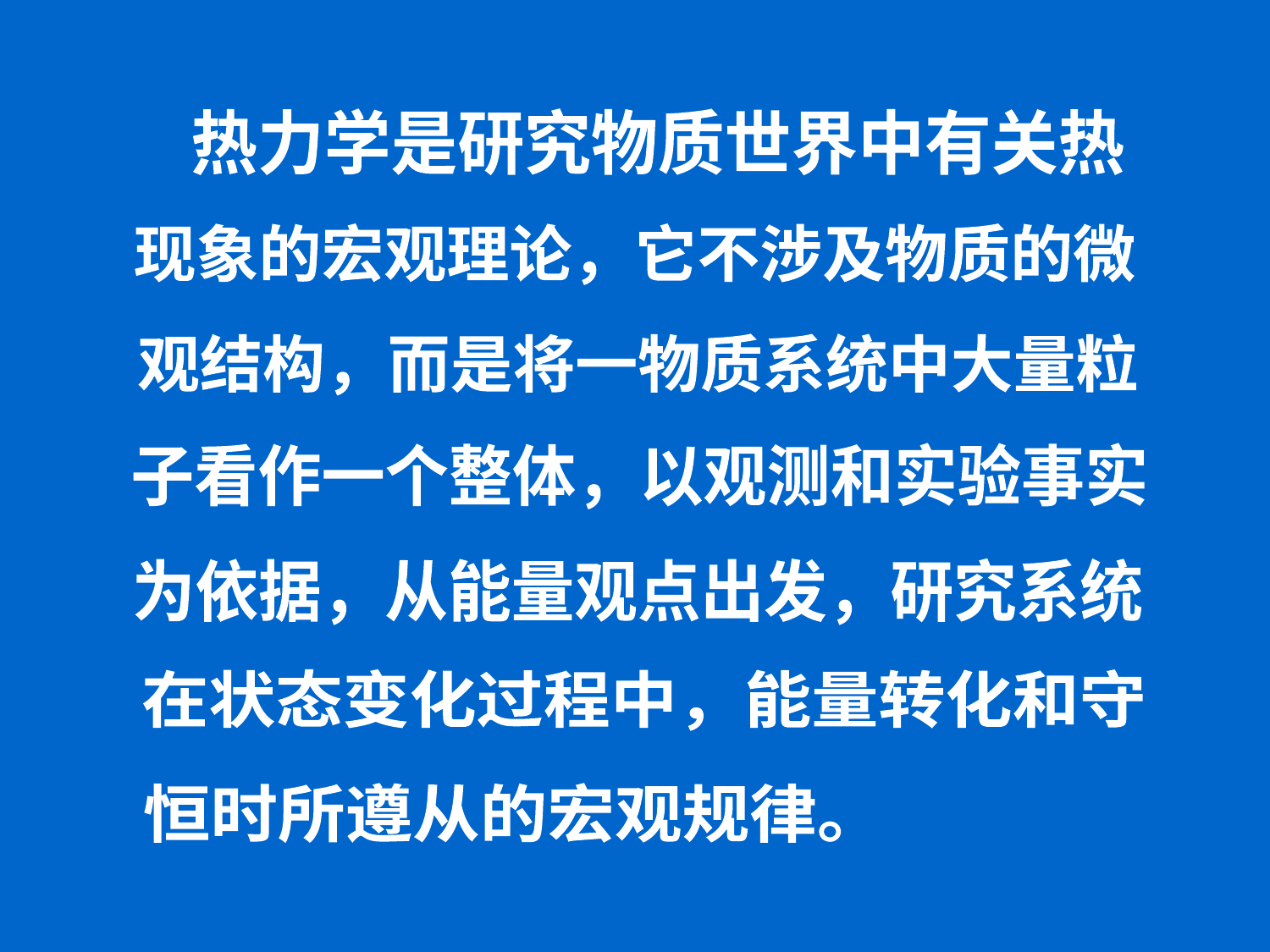

引言
热力学是研究物质世界中有关热
现象的宏观理论，它不涉及物质的微
观结构，而是将一物质系统中大量粒
子看作一个整体，以观测和实验事实
为依据，从能量观点出发，研究系统
在状态变化过程中，能量转化和守
恒时所遵从的宏观规律。